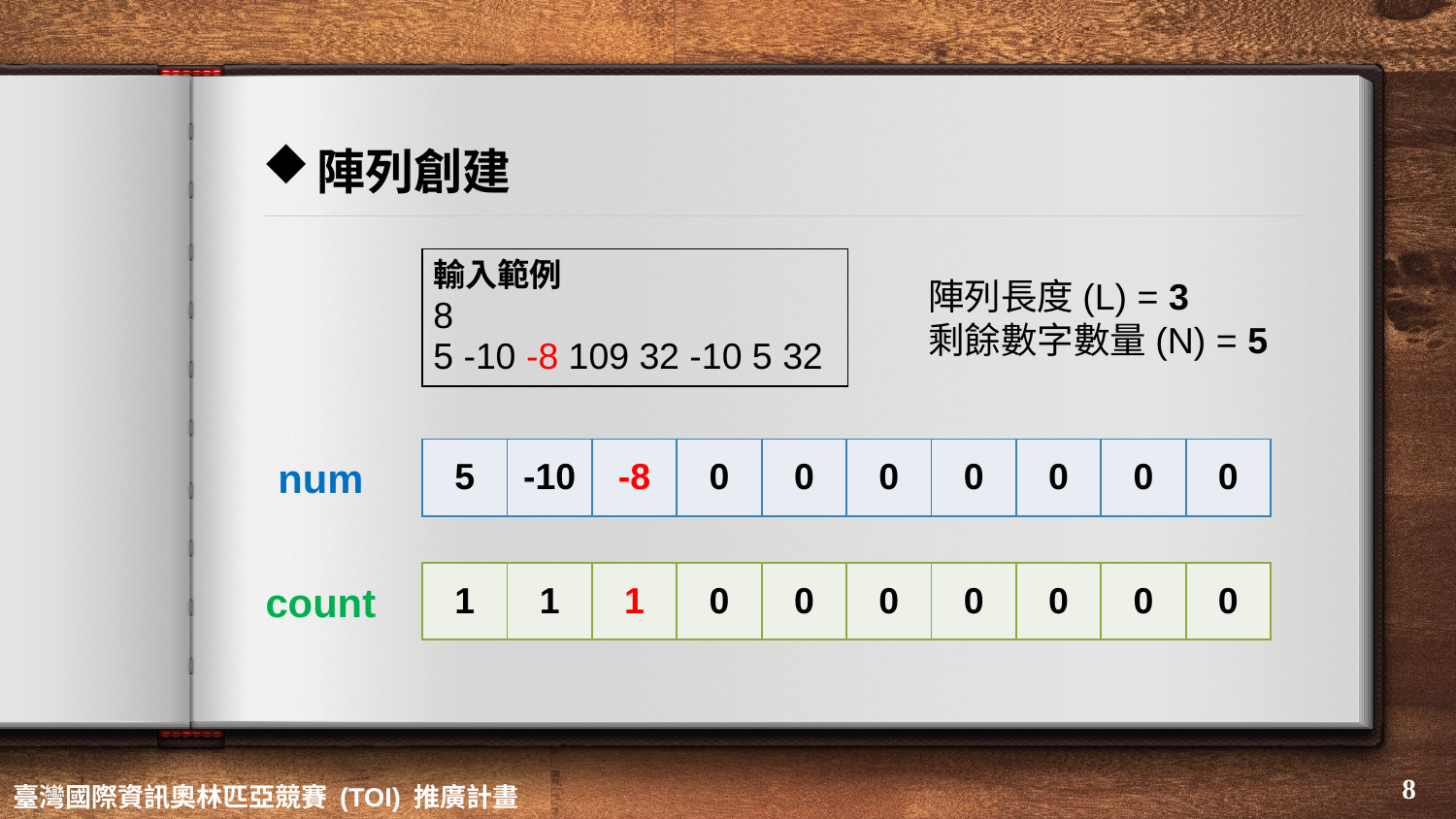

# 陣列創建
| 輸入範例 8 5 -10 -8 109 32 -10 5 32 |
| --- |
陣列長度(L) = 3
剩餘數字數量(N) = 5
| 5 | -10 | -8 | 0 | 0 | 0 | 0 | 0 | 0 | 0 |
| --- | --- | --- | --- | --- | --- | --- | --- | --- | --- |
num
| 1 | 1 | 1 | 0 | 0 | 0 | 0 | 0 | 0 | 0 |
| --- | --- | --- | --- | --- | --- | --- | --- | --- | --- |
count
8